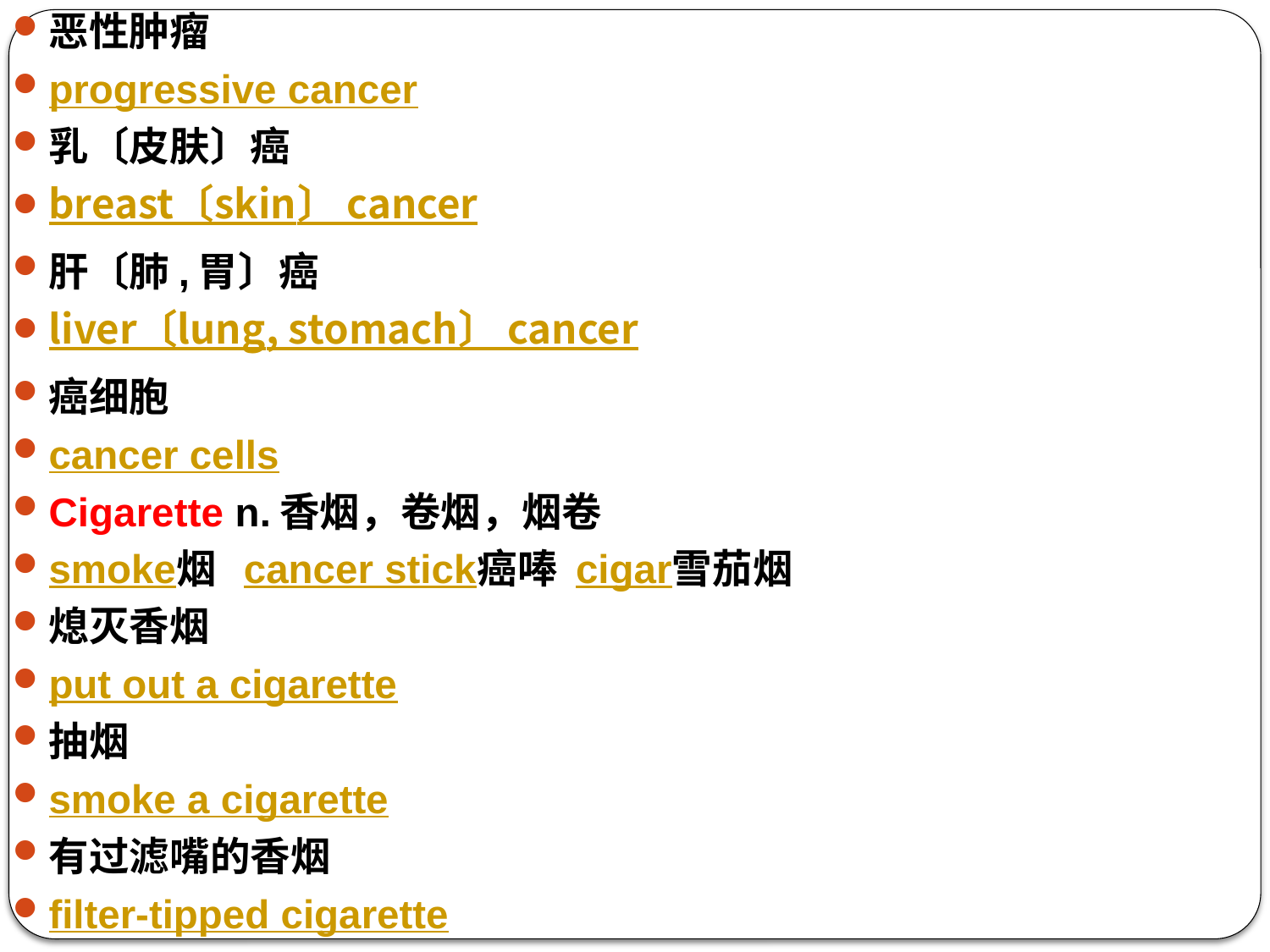

恶性肿瘤
progressive cancer
乳〔皮肤〕癌
breast〔skin〕 cancer
肝〔肺,胃〕癌
liver〔lung, stomach〕 cancer
癌细胞
cancer cells
Cigarette n.香烟，卷烟，烟卷
smoke烟  cancer stick癌唪 cigar雪茄烟
熄灭香烟
put out a cigarette
抽烟
smoke a cigarette
有过滤嘴的香烟
filter-tipped cigarette